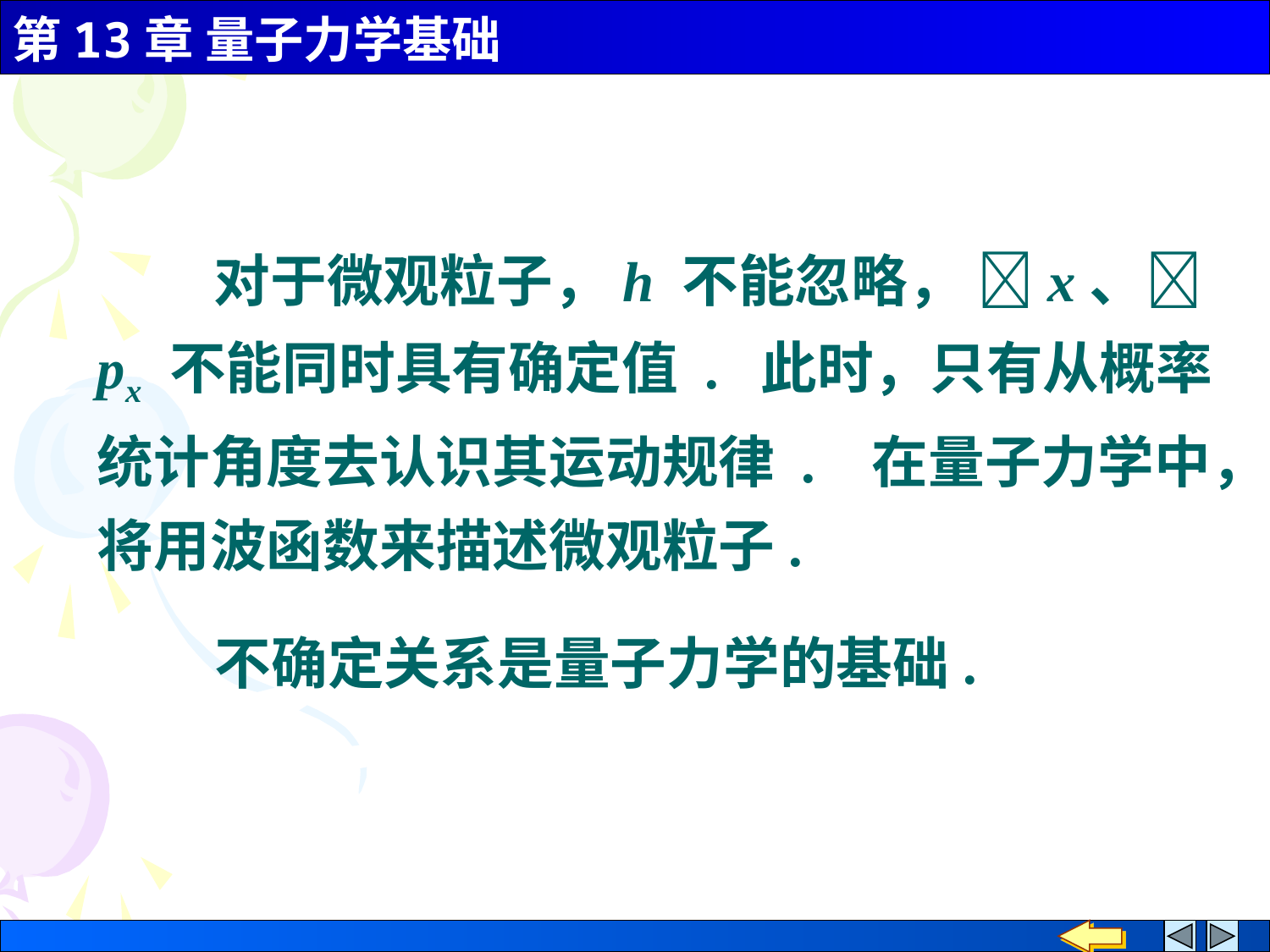

对于微观粒子，h 不能忽略， Δx、Δpx 不能同时具有确定值 .  此时，只有从概率统计角度去认识其运动规律 .   在量子力学中，将用波函数来描述微观粒子.
不确定关系是量子力学的基础.
101